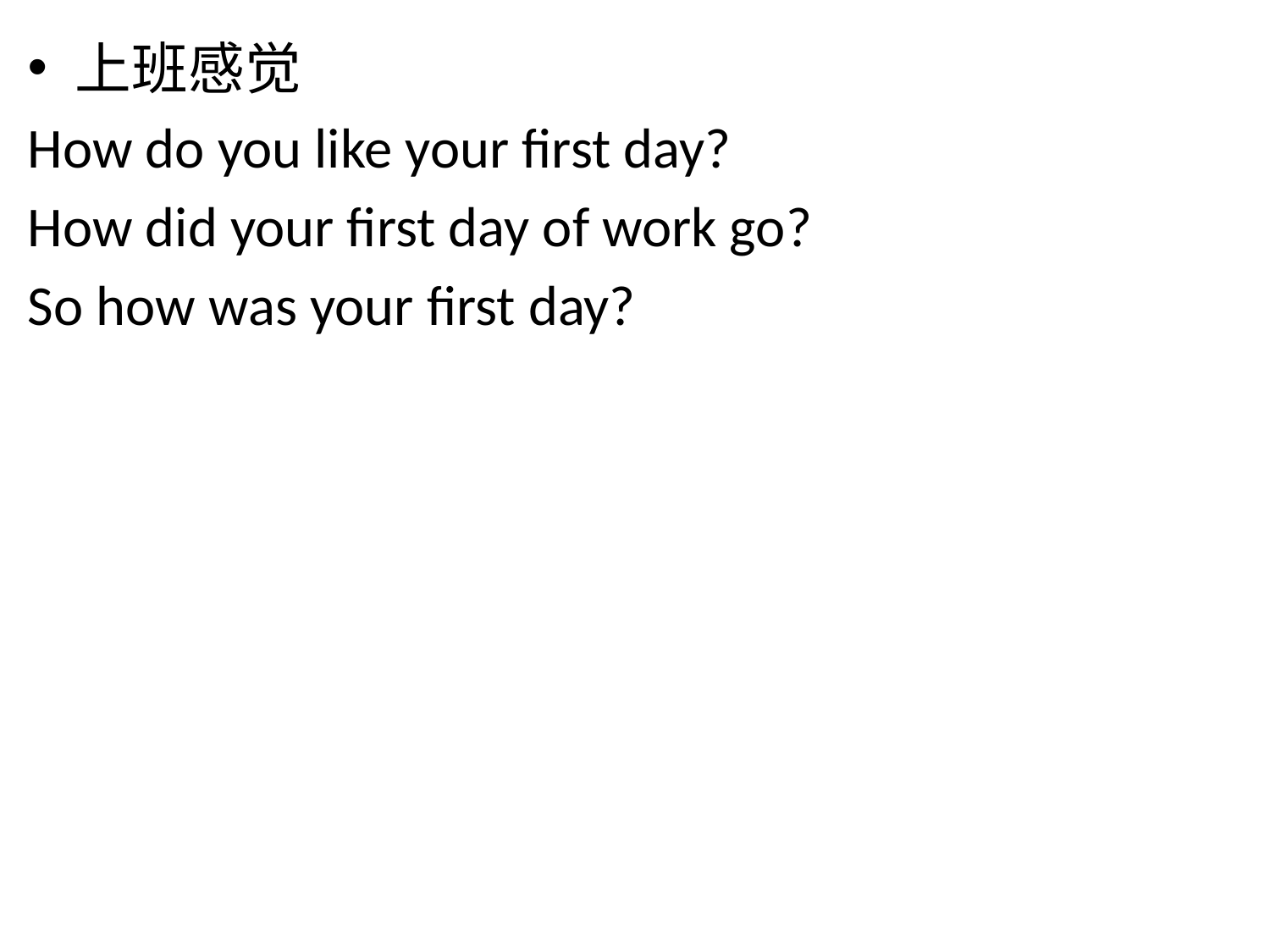

上班感觉
How do you like your first day?
How did your first day of work go?
So how was your first day?